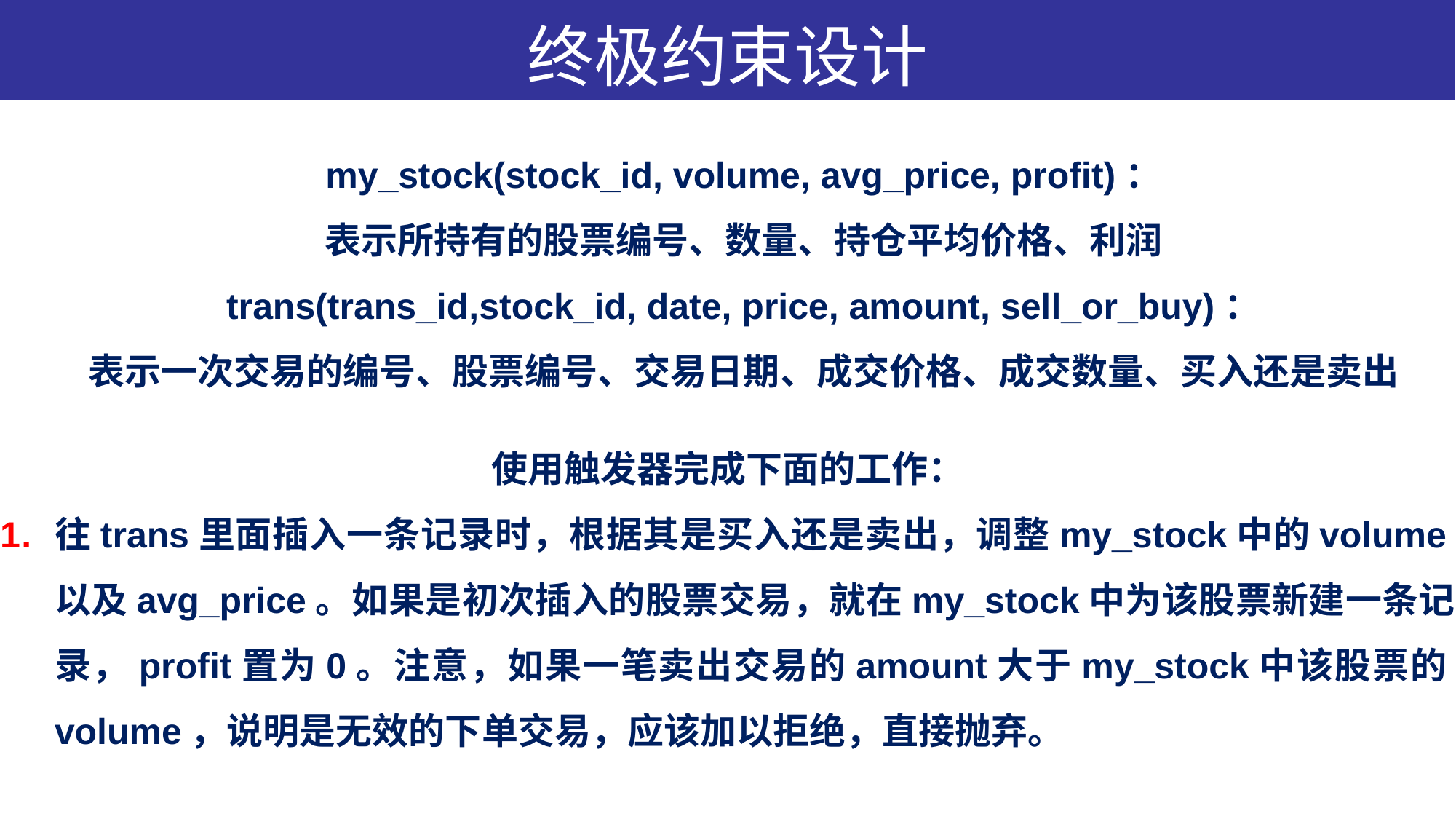

# 终极约束设计
my_stock(stock_id, volume, avg_price, profit)：
表示所持有的股票编号、数量、持仓平均价格、利润
trans(trans_id,stock_id, date, price, amount, sell_or_buy)：
表示一次交易的编号、股票编号、交易日期、成交价格、成交数量、买入还是卖出
使用触发器完成下面的工作：
往trans里面插入一条记录时，根据其是买入还是卖出，调整my_stock中的volume以及avg_price。如果是初次插入的股票交易，就在my_stock中为该股票新建一条记录，profit置为0。注意，如果一笔卖出交易的amount大于my_stock中该股票的volume，说明是无效的下单交易，应该加以拒绝，直接抛弃。